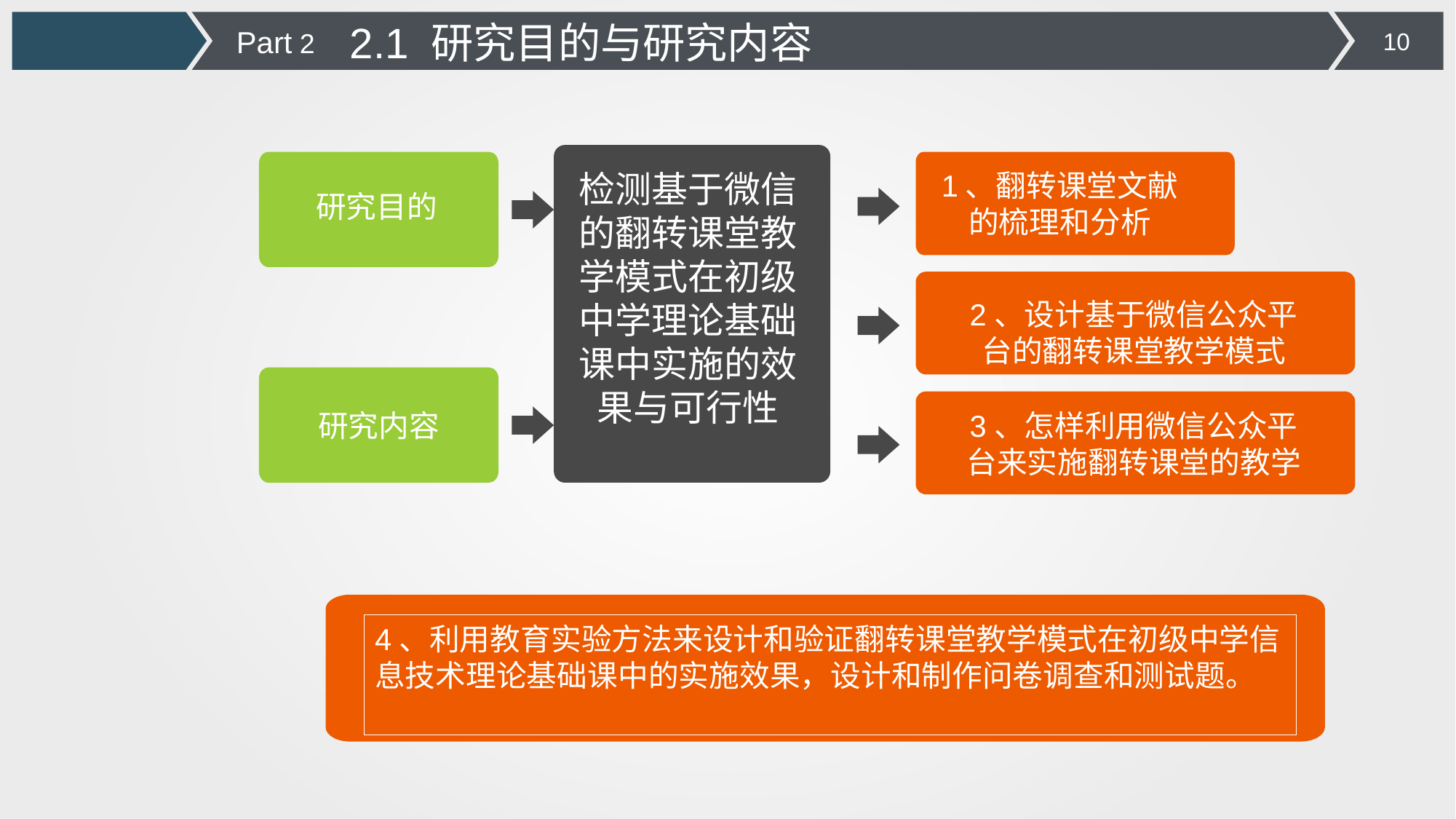

2.1 研究目的与研究内容
Part 2

检测基于微信的翻转课堂教学模式在初级中学理论基础课中实施的效果与可行性
1、翻转课堂文献的梳理和分析
研究目的

2、设计基于微信公众平台的翻转课堂教学模式

研究内容
3、怎样利用微信公众平台来实施翻转课堂的教学

4、利用教育实验方法来设计和验证翻转课堂教学模式在初级中学信息技术理论基础课中的实施效果，设计和制作问卷调查和测试题。